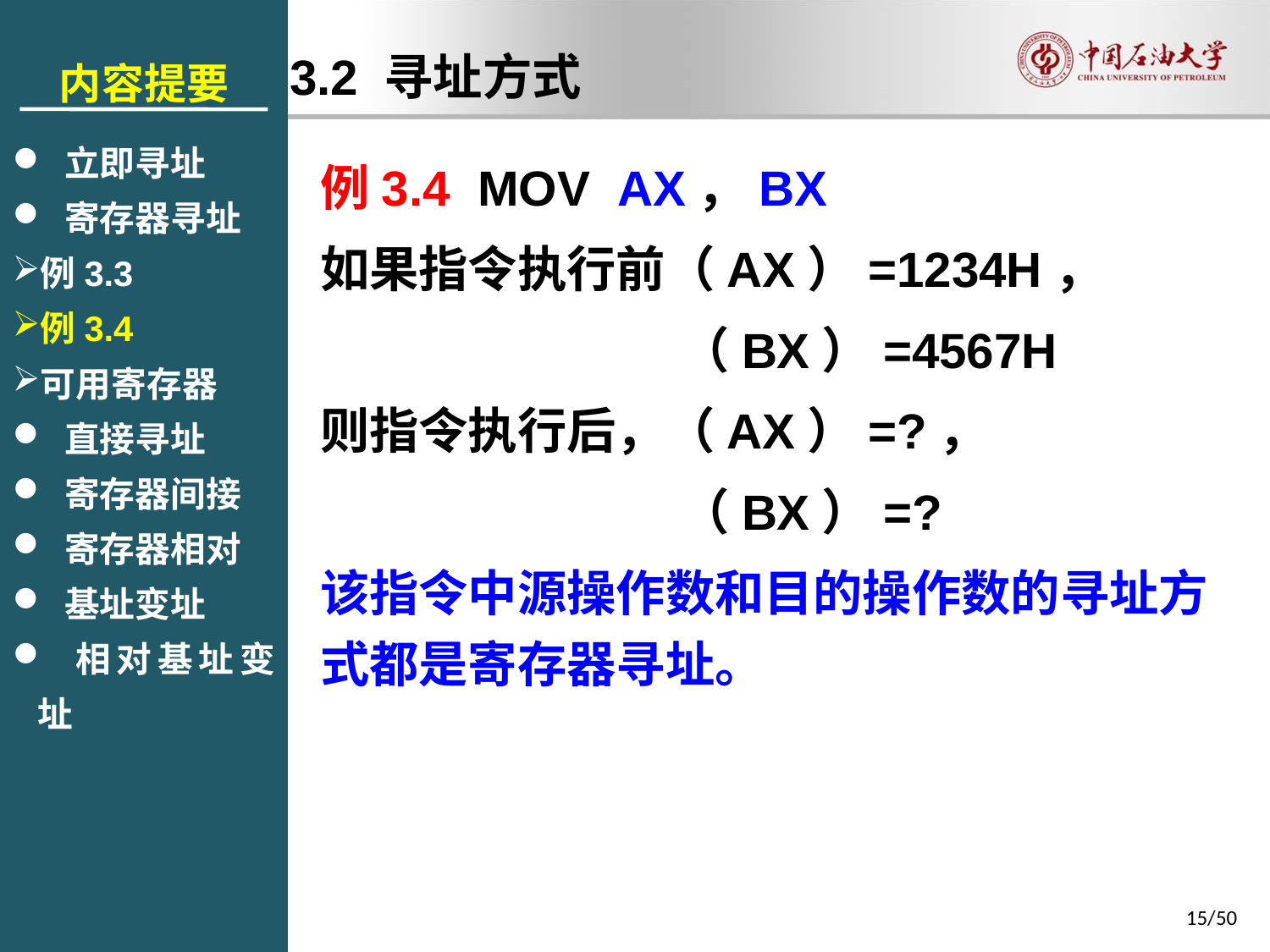

内容提要
 立即寻址
 寄存器寻址
例3.3
例3.4
可用寄存器
 直接寻址
 寄存器间接
 寄存器相对
 基址变址
 相对基址变址
3.2 寻址方式
例3.4  MOV  AX，BX
如果指令执行前（AX）=1234H，
（BX）=4567H
则指令执行后，（AX）=?，
（BX）=?
该指令中源操作数和目的操作数的寻址方式都是寄存器寻址。
15/50